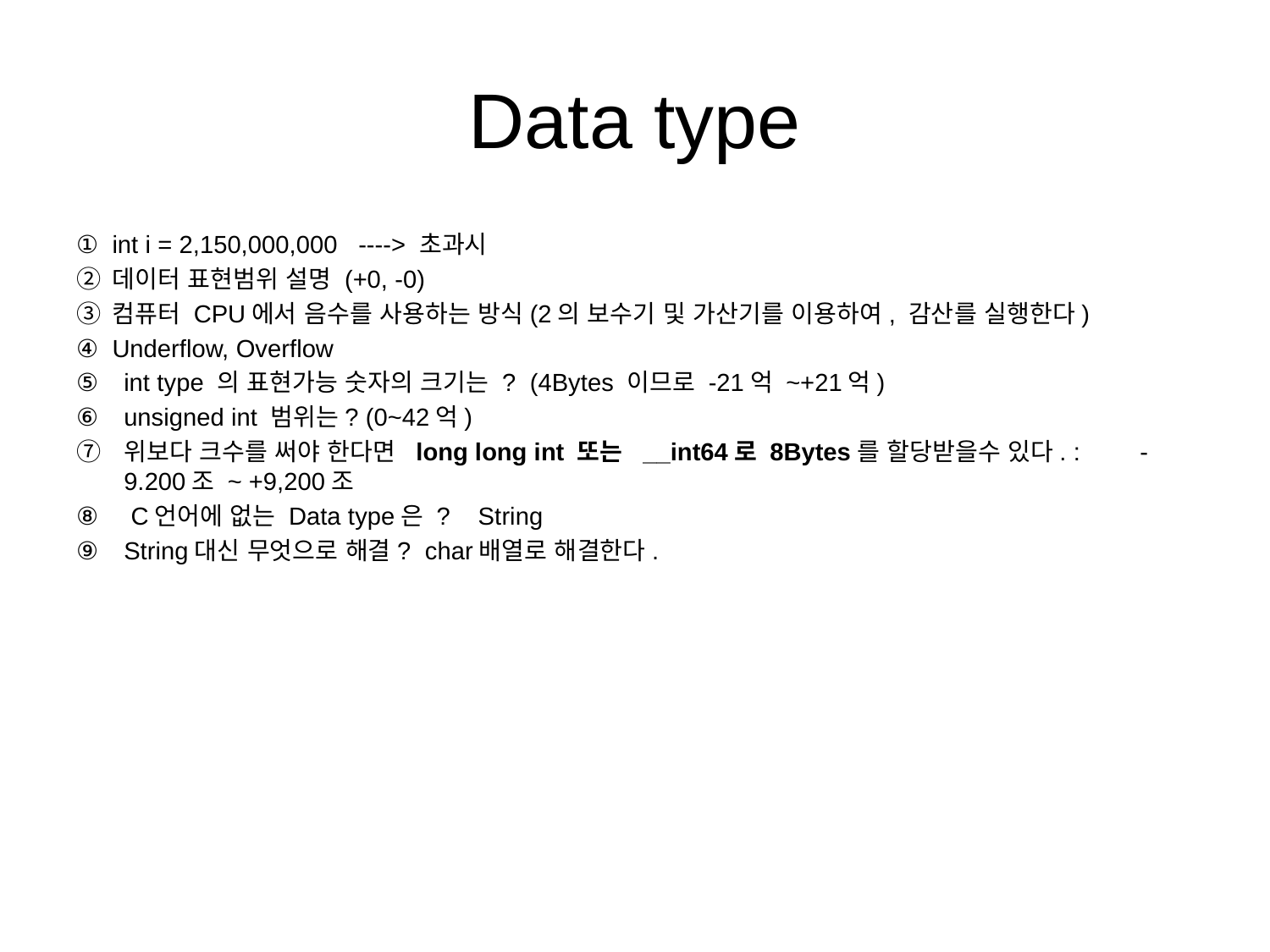

# Data type
int i = 2,150,000,000   ----> 초과시
데이터 표현범위 설명 (+0, -0)
컴퓨터 CPU에서 음수를 사용하는 방식(2의 보수기 및 가산기를 이용하여, 감산를 실행한다)
Underflow, Overflow
int type 의 표현가능 숫자의 크기는 ?  (4Bytes 이므로 -21억 ~+21억)
unsigned int 범위는? (0~42억)
위보다 크수를 써야 한다면  long long int 또는  __int64로 8Bytes를 할당받을수 있다. : 	-9.200조 ~ +9,200조
 C언어에 없는 Data type은 ?    String
String대신 무엇으로 해결?  char배열로 해결한다.